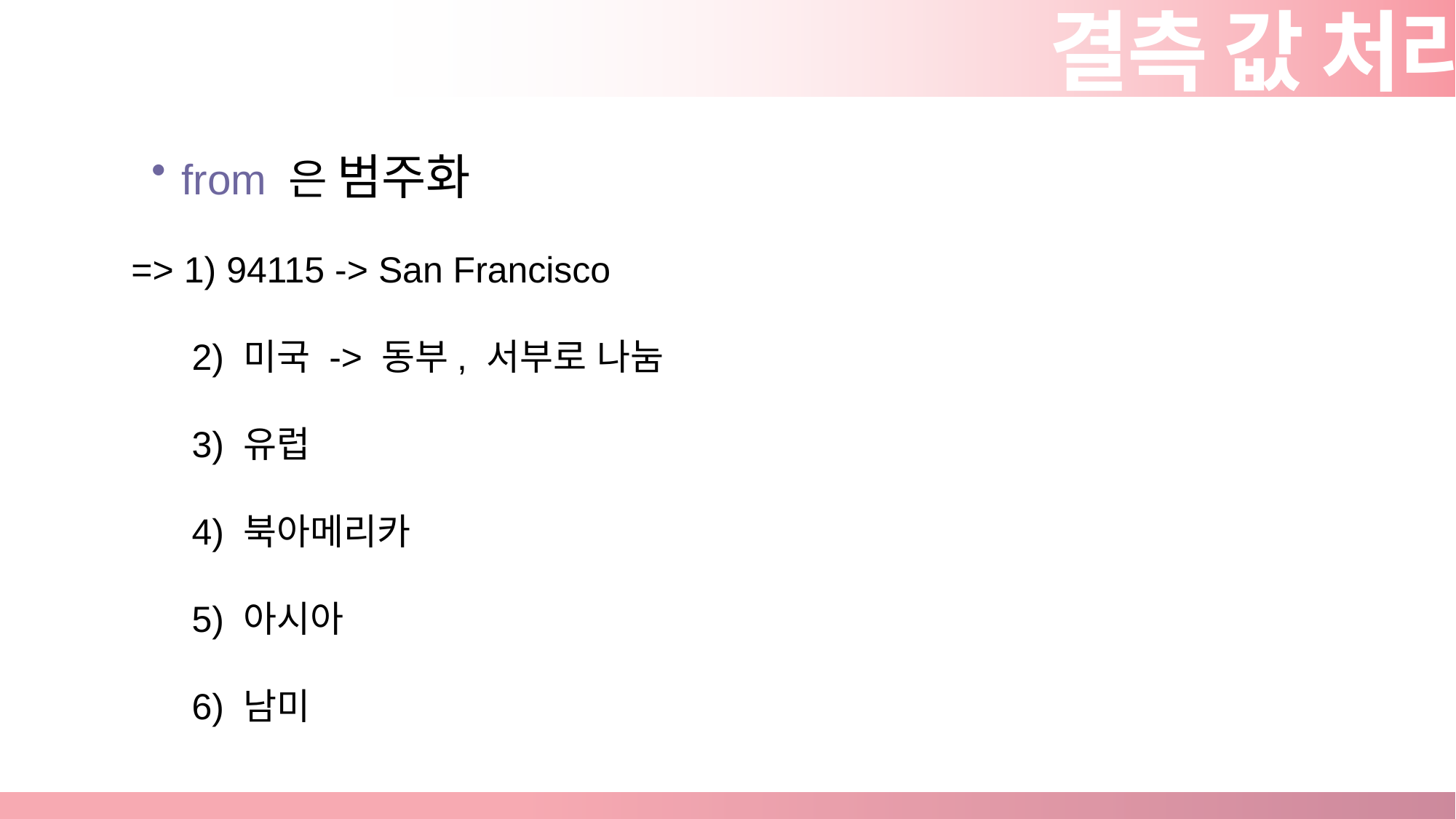

결측 값 처리
from 은 범주화
=> 1) 94115 -> San Francisco

2) 미국 -> 동부, 서부로 나눔

3) 유럽

4) 북아메리카

5) 아시아

6) 남미